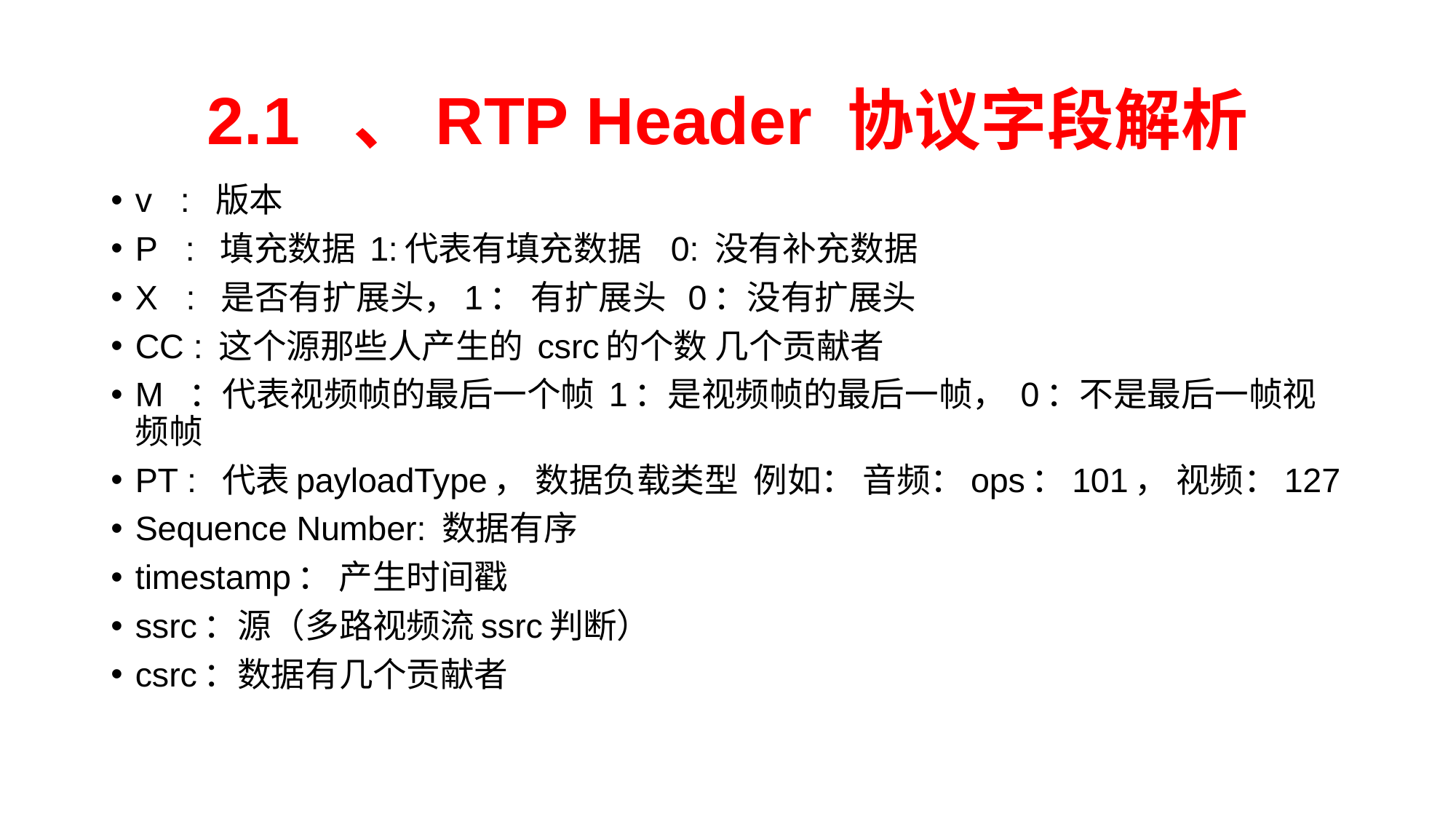

# 2.1  、RTP Header 协议字段解析
v   :  版本
P   :  填充数据 1:代表有填充数据   0: 没有补充数据
X   :  是否有扩展头，1： 有扩展头  0：没有扩展头
CC : 这个源那些人产生的 csrc的个数 几个贡献者
M  ：代表视频帧的最后一个帧 1：是视频帧的最后一帧， 0：不是最后一帧视频帧
PT :  代表payloadType， 数据负载类型  例如： 音频：ops：101， 视频：127
Sequence Number: 数据有序
timestamp： 产生时间戳
ssrc：源（多路视频流ssrc判断）
csrc：数据有几个贡献者